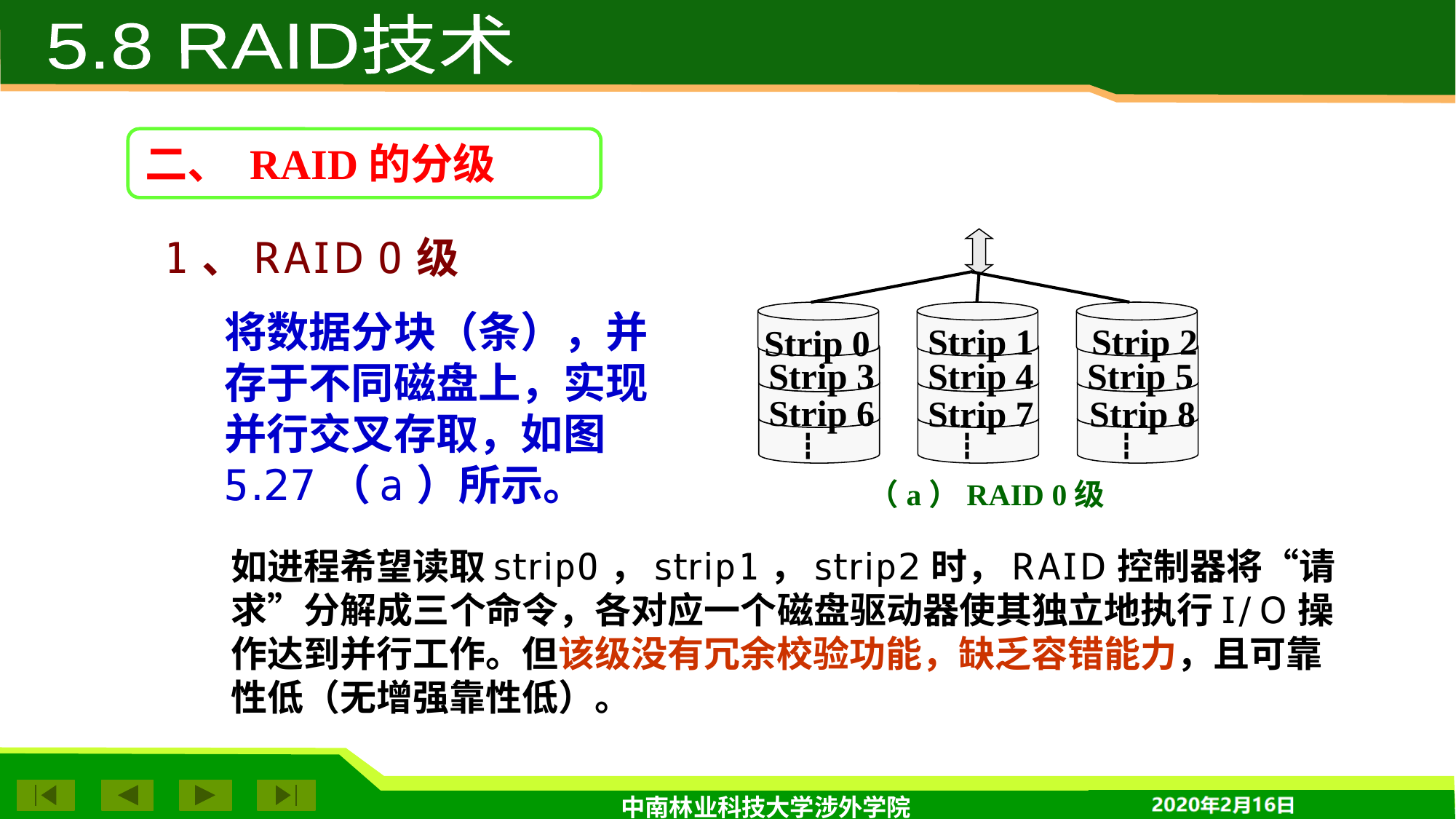

5.8 RAID技术

二、 RAID的分级
1、RAID 0级

┇

┇

┇
Strip 1
Strip 2
Strip 0
Strip 3
Strip 4
Strip 5
Strip 6
Strip 7
Strip 8
（a）RAID 0级
将数据分块（条），并存于不同磁盘上，实现并行交叉存取，如图5.27（a）所示。

如进程希望读取strip0，strip1，strip2时，RAID控制器将“请求”分解成三个命令，各对应一个磁盘驱动器使其独立地执行I/O操作达到并行工作。但该级没有冗余校验功能，缺乏容错能力，且可靠性低（无增强靠性低）。